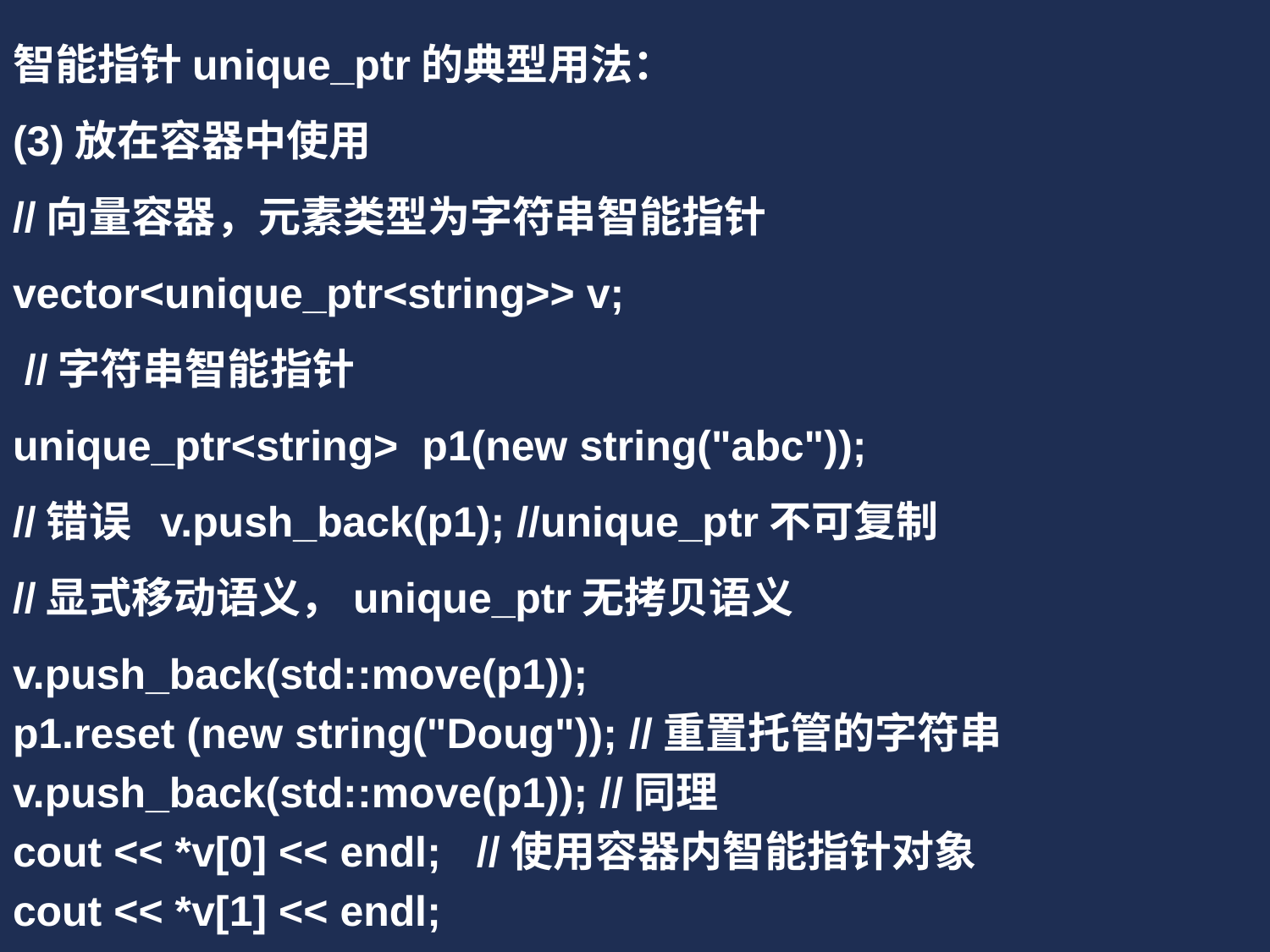

智能指针unique_ptr的典型用法：
(3)放在容器中使用
//向量容器，元素类型为字符串智能指针
vector<unique_ptr<string>> v;
 //字符串智能指针
unique_ptr<string>  p1(new string("abc"));
//错误  v.push_back(p1); //unique_ptr不可复制
//显式移动语义，unique_ptr无拷贝语义
v.push_back(std::move(p1));
p1.reset (new string("Doug")); //重置托管的字符串
v.push_back(std::move(p1)); //同理
cout << *v[0] << endl;   //使用容器内智能指针对象
cout << *v[1] << endl;